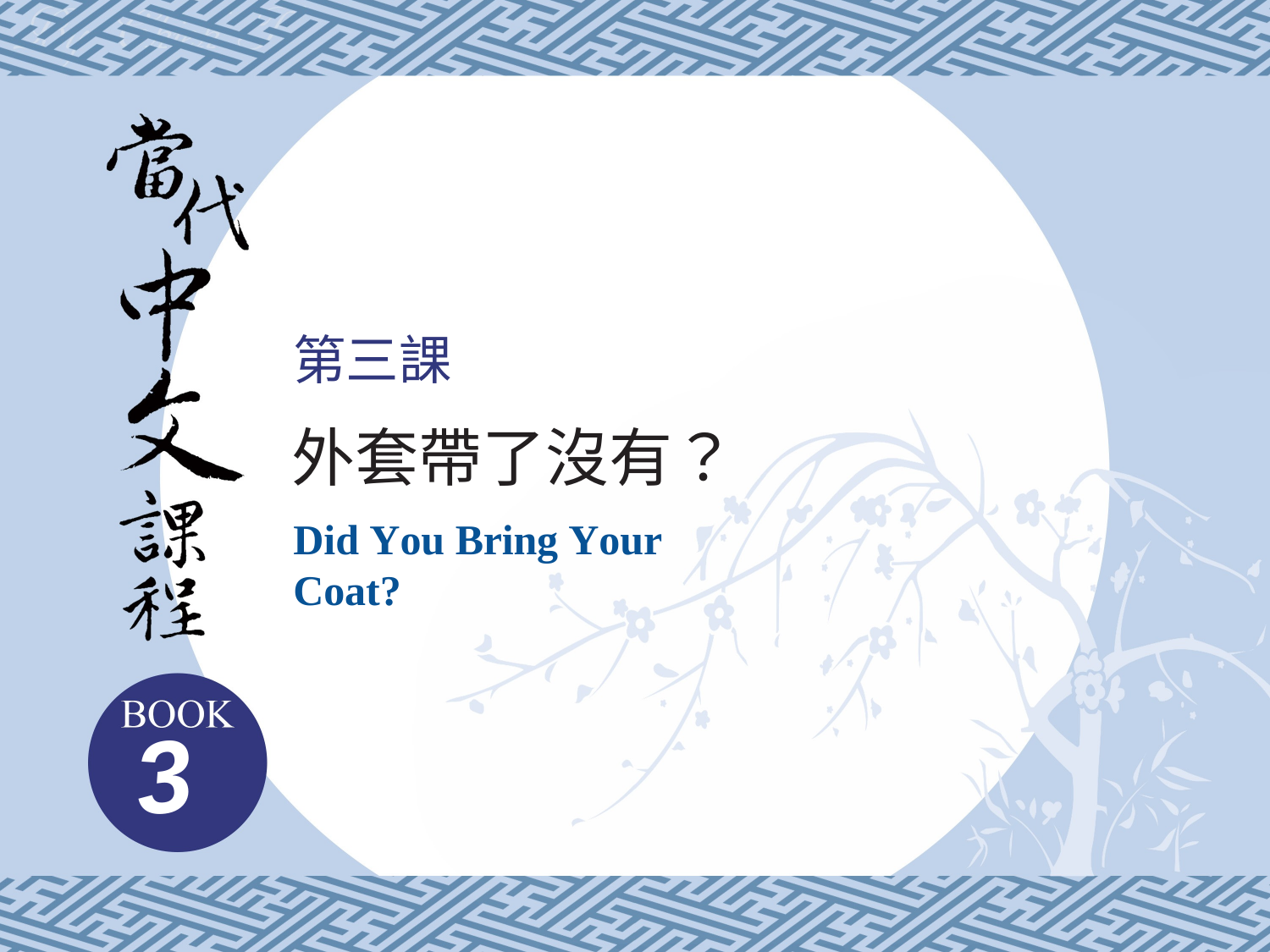

第三課
外套帶了沒有？
Did You Bring Your Coat?
3